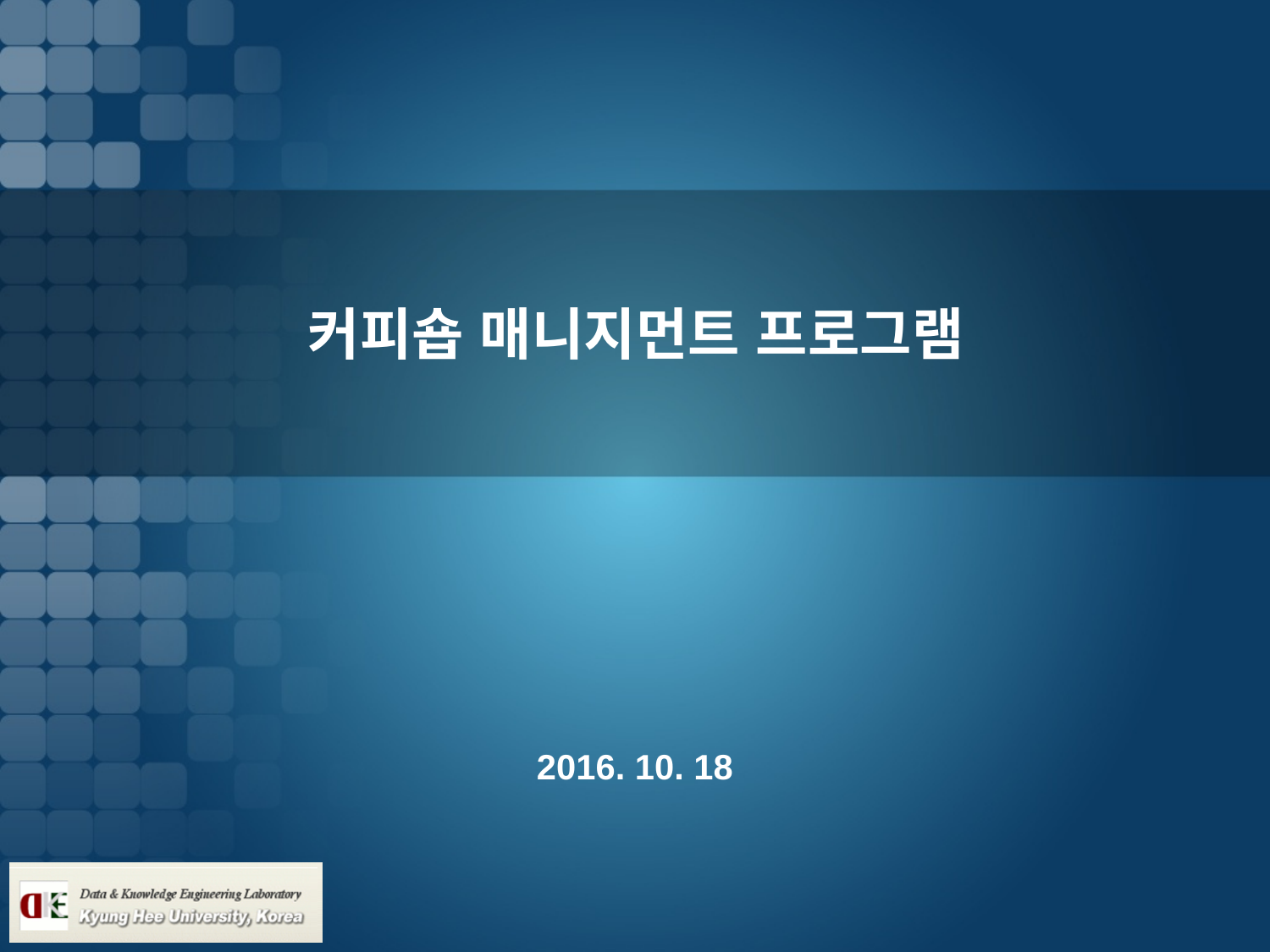

# 커피숍 매니지먼트 프로그램
2016. 10. 18